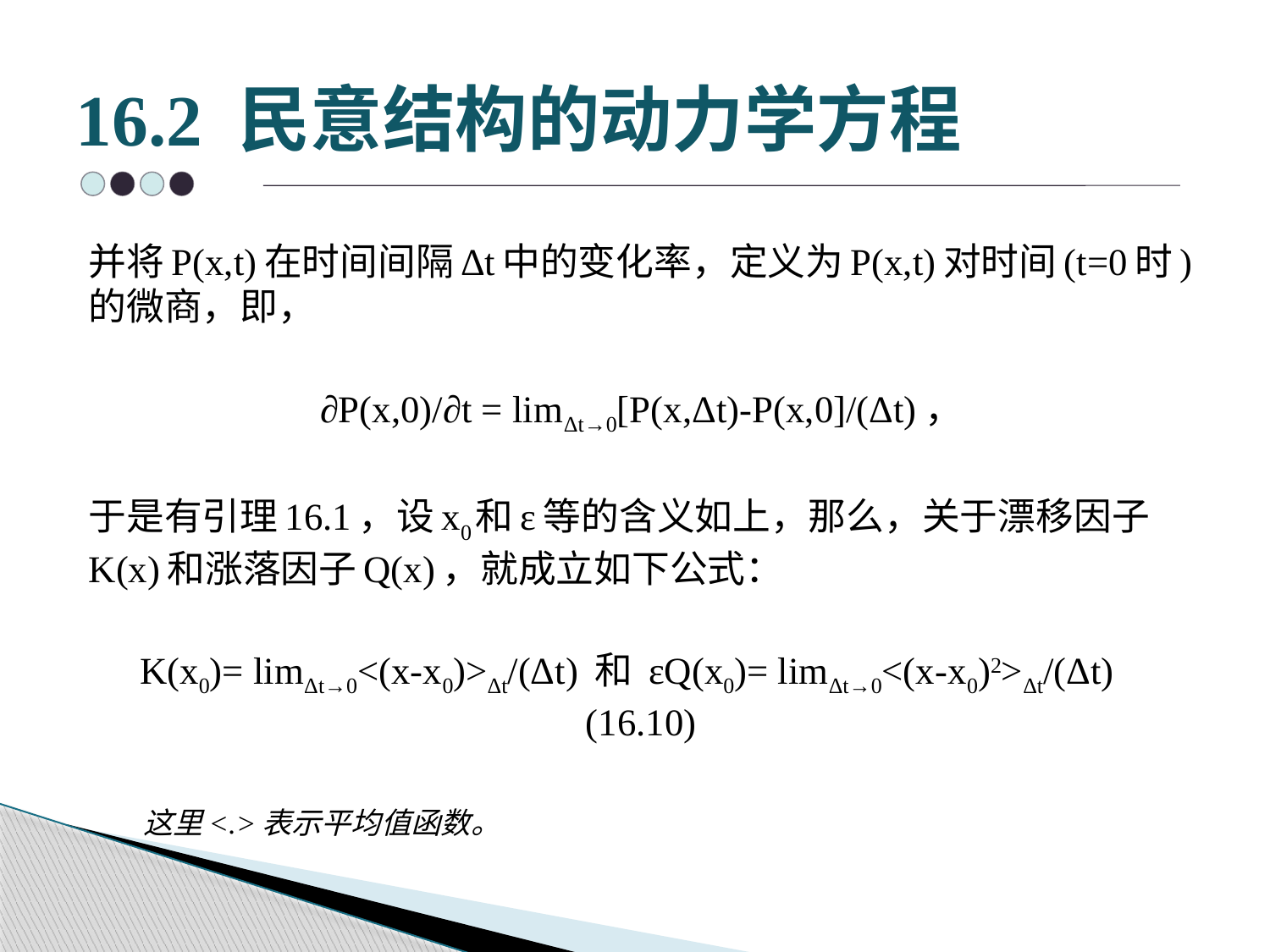

# 16.2 民意结构的动力学方程

并将P(x,t)在时间间隔Δt中的变化率，定义为P(x,t)对时间(t=0时)的微商，即，

∂P(x,0)/∂t = limΔt→0[P(x,Δt)-P(x,0]/(Δt)，

于是有引理16.1，设x0和ε等的含义如上，那么，关于漂移因子K(x)和涨落因子Q(x)，就成立如下公式：

K(x0)= limΔt→0<(x-x0)>Δt/(Δt) 和 εQ(x0)= limΔt→0<(x-x0)2>Δt/(Δt)    (16.10)

  这里<.>表示平均值函数。